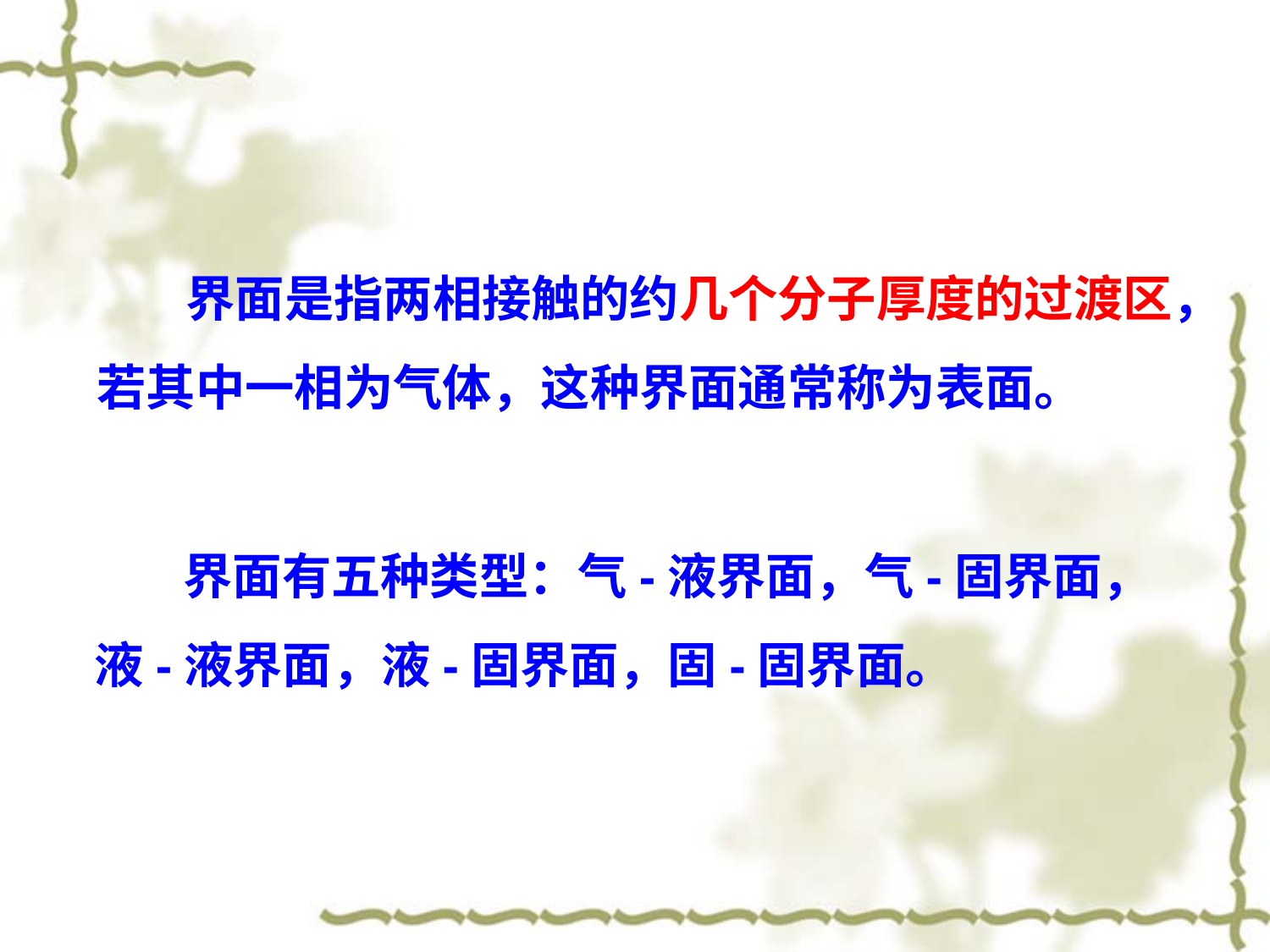

界面是指两相接触的约几个分子厚度的过渡区，若其中一相为气体，这种界面通常称为表面。
       界面有五种类型：气-液界面，气-固界面，液-液界面，液-固界面，固-固界面。